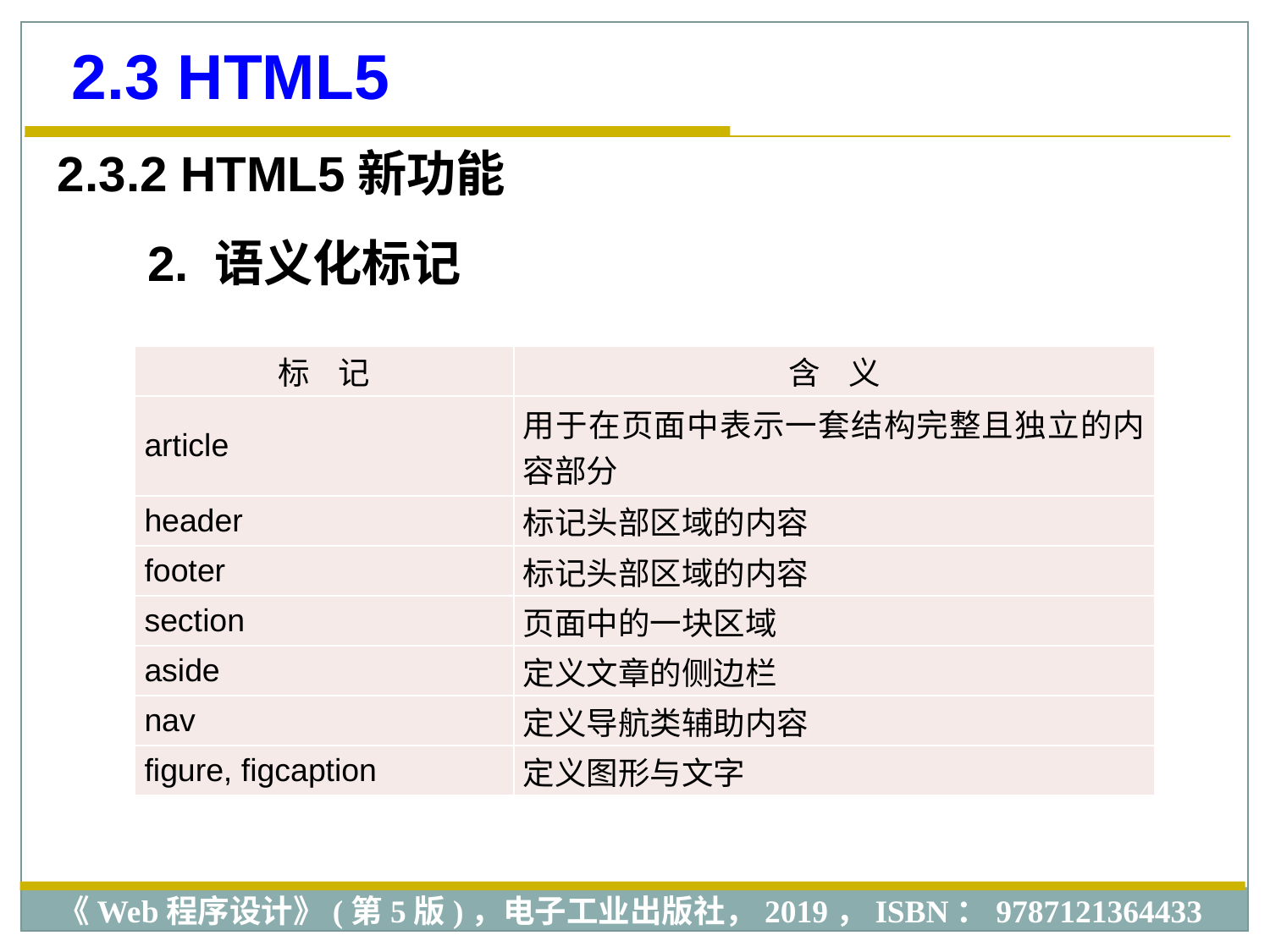

2.3 HTML5
2.3.2 HTML5新功能
2. 语义化标记
| 标 记 | 含 义 |
| --- | --- |
| article | 用于在页面中表示一套结构完整且独立的内容部分 |
| header | 标记头部区域的内容 |
| footer | 标记头部区域的内容 |
| section | 页面中的一块区域 |
| aside | 定义文章的侧边栏 |
| nav | 定义导航类辅助内容 |
| figure, figcaption | 定义图形与文字 |